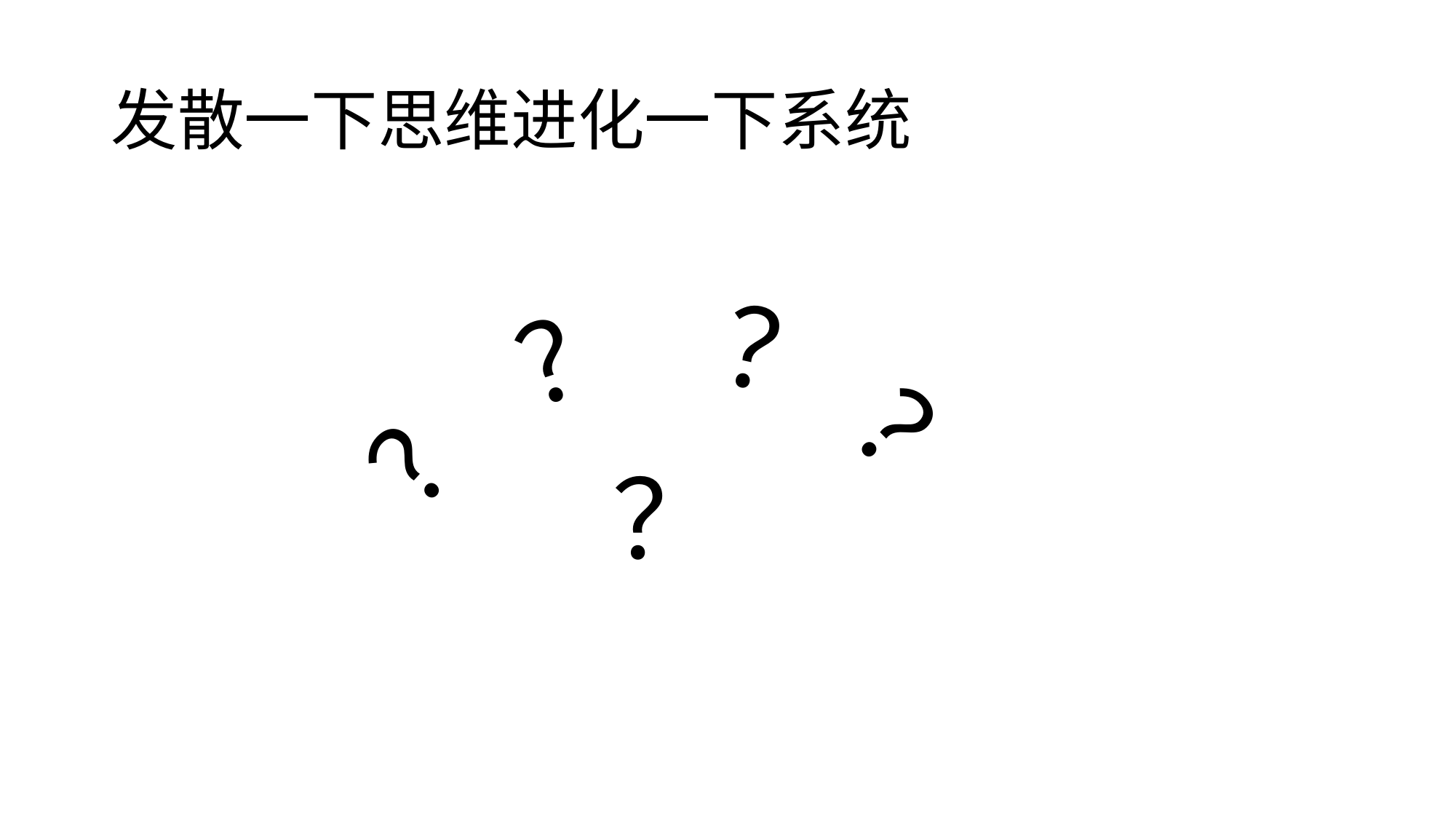

# 发散一下思维进化一下系统
？
？
？
？
？